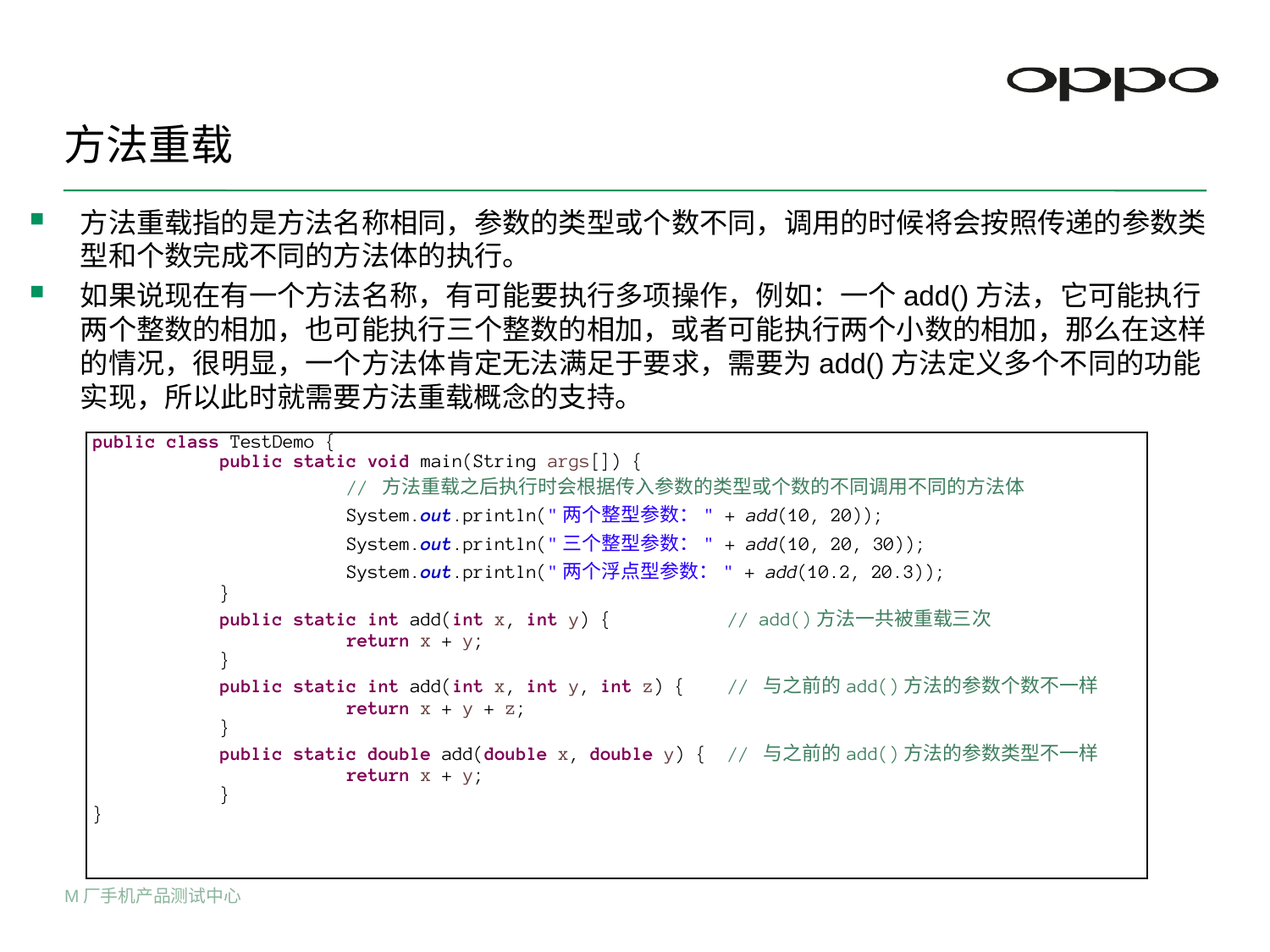

# 方法重载
方法重载指的是方法名称相同，参数的类型或个数不同，调用的时候将会按照传递的参数类型和个数完成不同的方法体的执行。
如果说现在有一个方法名称，有可能要执行多项操作，例如：一个add()方法，它可能执行两个整数的相加，也可能执行三个整数的相加，或者可能执行两个小数的相加，那么在这样的情况，很明显，一个方法体肯定无法满足于要求，需要为add()方法定义多个不同的功能实现，所以此时就需要方法重载概念的支持。
| public class TestDemo { public static void main(String args[]) { // 方法重载之后执行时会根据传入参数的类型或个数的不同调用不同的方法体 System.out.println("两个整型参数：" + add(10, 20)); System.out.println("三个整型参数：" + add(10, 20, 30)); System.out.println("两个浮点型参数：" + add(10.2, 20.3)); } public static int add(int x, int y) { // add()方法一共被重载三次 return x + y; } public static int add(int x, int y, int z) { // 与之前的add()方法的参数个数不一样 return x + y + z; } public static double add(double x, double y) { // 与之前的add()方法的参数类型不一样 return x + y; } } |
| --- |
M厂手机产品测试中心
29